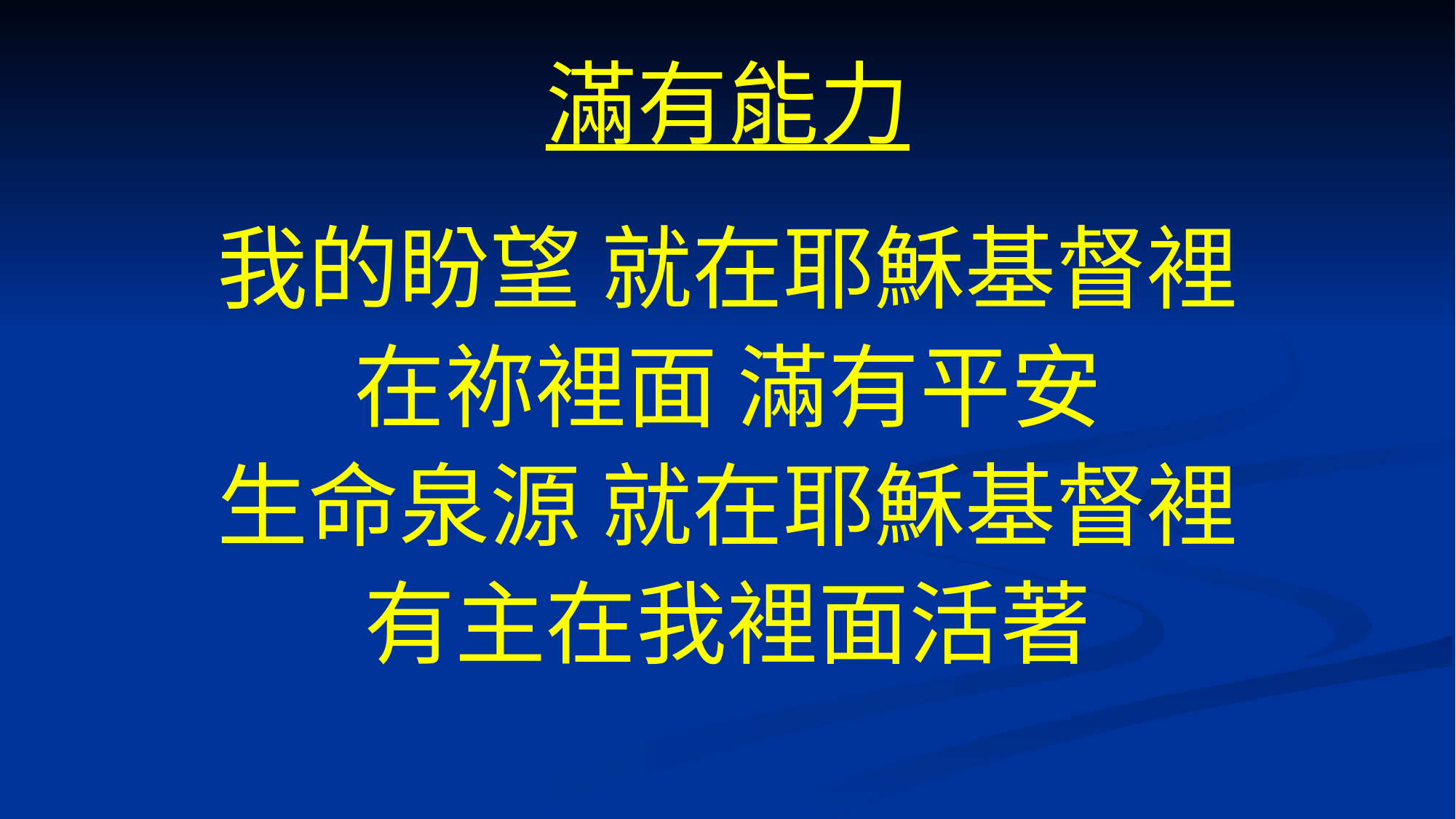

# 滿有能力
我的盼望 就在耶穌基督裡
在祢裡面 滿有平安
生命泉源 就在耶穌基督裡
有主在我裡面活著